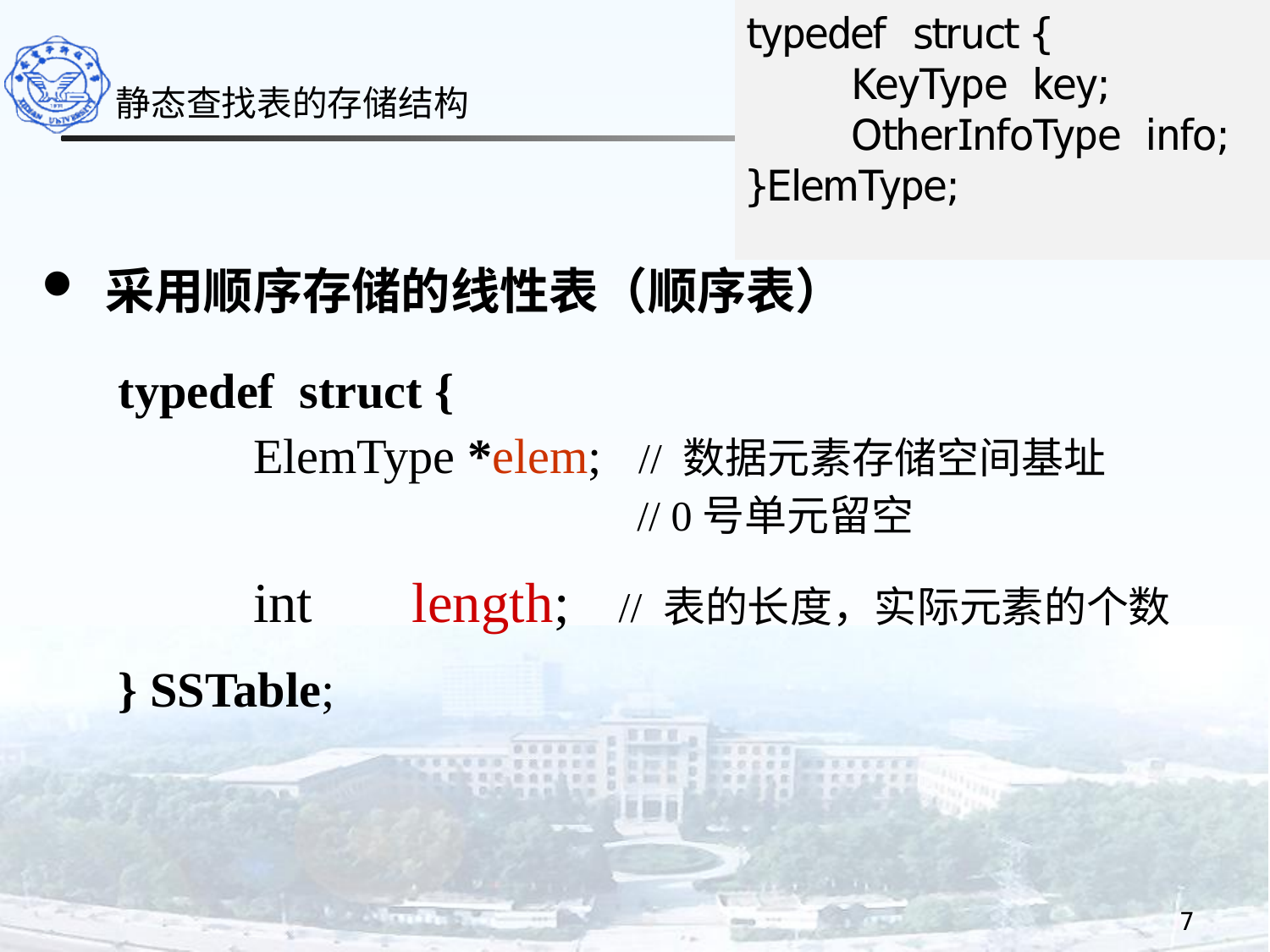

typedef  struct {
        KeyType  key;
        OtherInfoType  info;
}ElemType;
静态查找表的存储结构
采用顺序存储的线性表（顺序表）
typedef  struct {
           ElemType *elem;   // 数据元素存储空间基址
                                                 // 0号单元留空
           int       length;    // 表的长度，实际元素的个数
} SSTable;
7